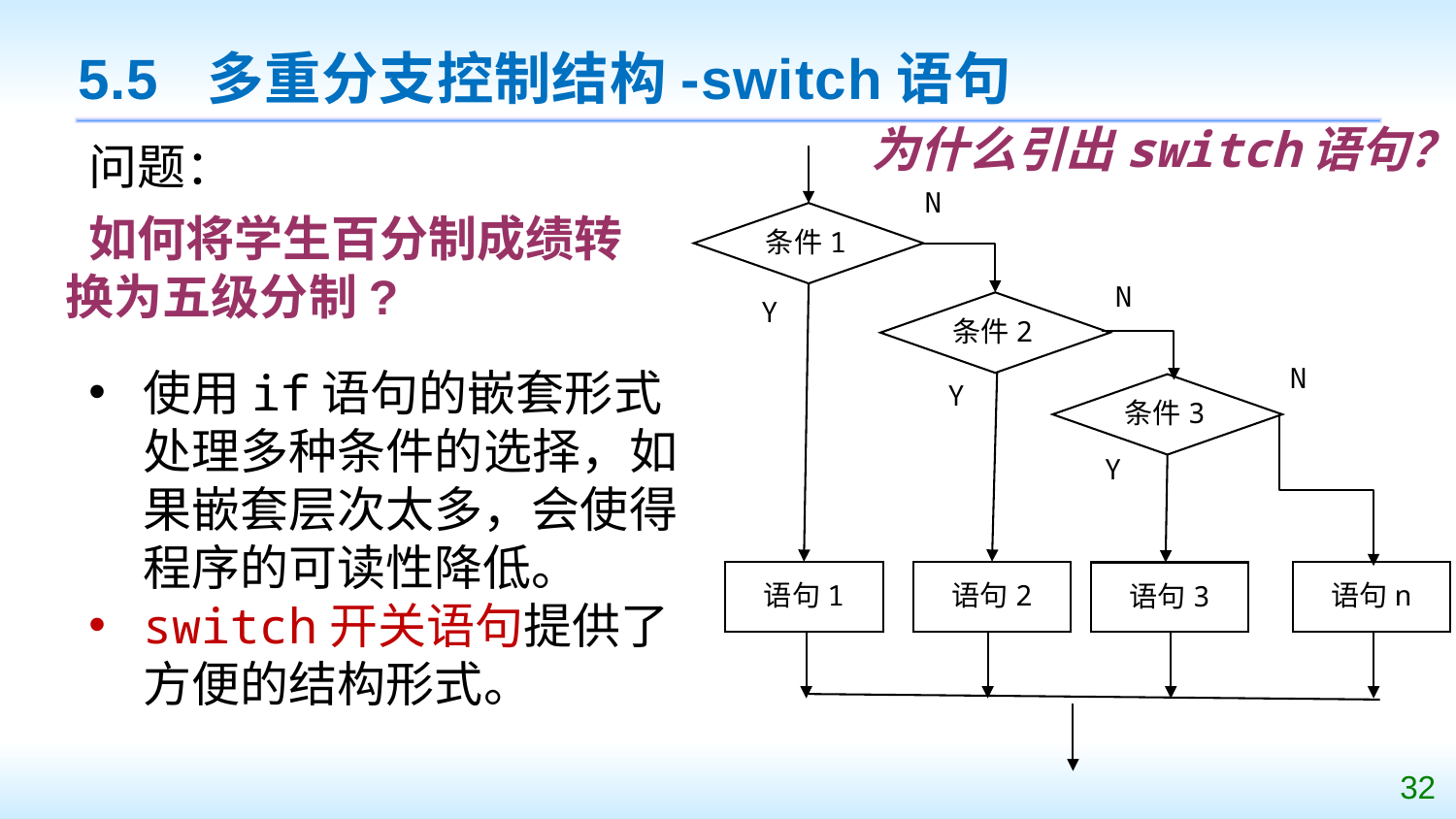

# 5.5  多重分支控制结构-switch语句
为什么引出switch语句？
问题：
N
条件1
N
条件2
Y
N
条件3
Y
Y
语句1
语句2
语句n
语句3
 如何将学生百分制成绩转换为五级分制?
使用if语句的嵌套形式处理多种条件的选择，如果嵌套层次太多，会使得程序的可读性降低。
switch开关语句提供了方便的结构形式。
32